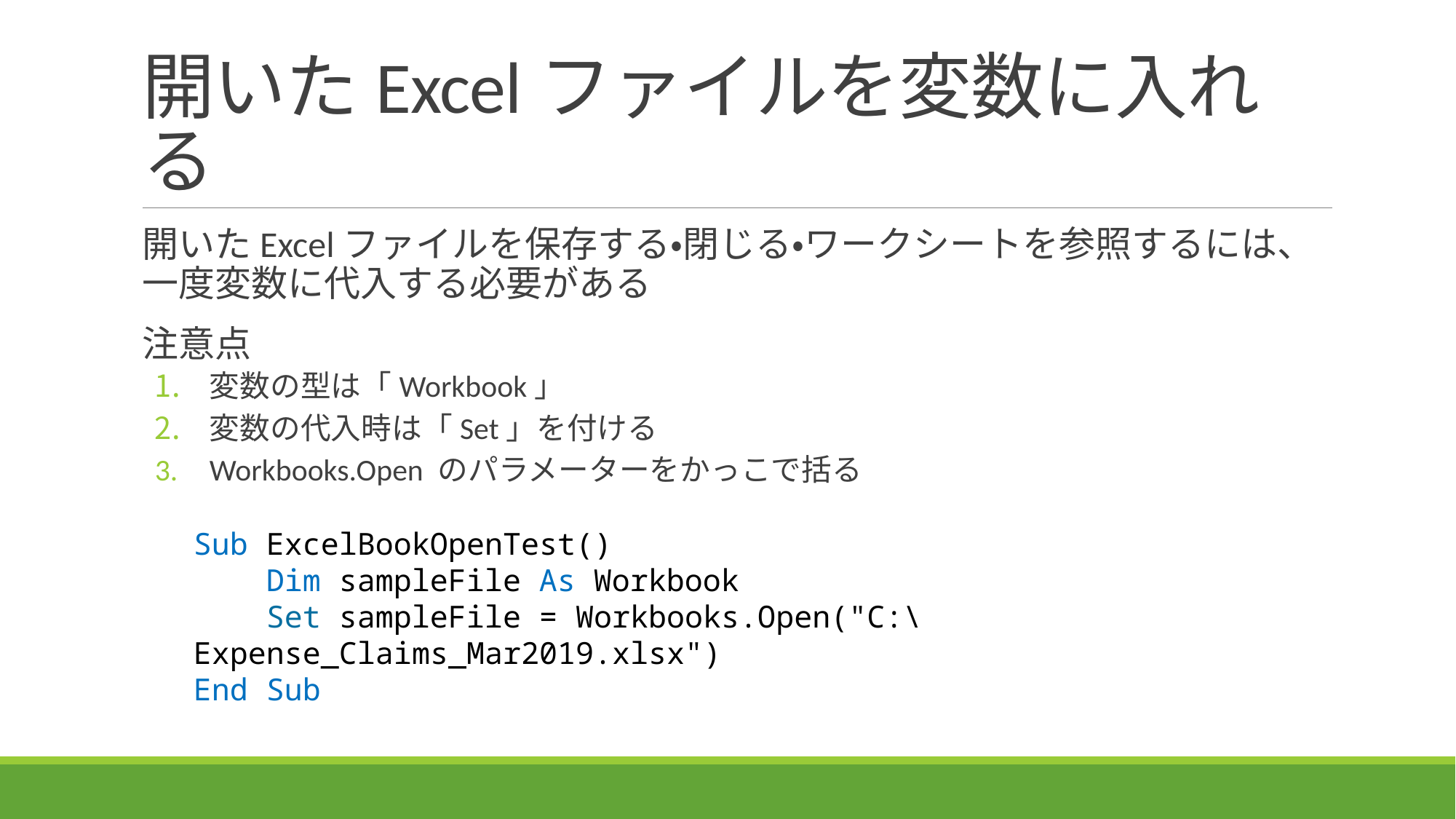

# 開いたExcelファイルを変数に入れる
開いたExcelファイルを保存する・閉じる・ワークシートを参照するには、一度変数に代入する必要がある
注意点
変数の型は「Workbook」
変数の代入時は「Set」を付ける
Workbooks.Open のパラメーターをかっこで括る
Sub ExcelBookOpenTest()
    Dim sampleFile As Workbook
    Set sampleFile = Workbooks.Open("C:\Expense_Claims_Mar2019.xlsx")
End Sub